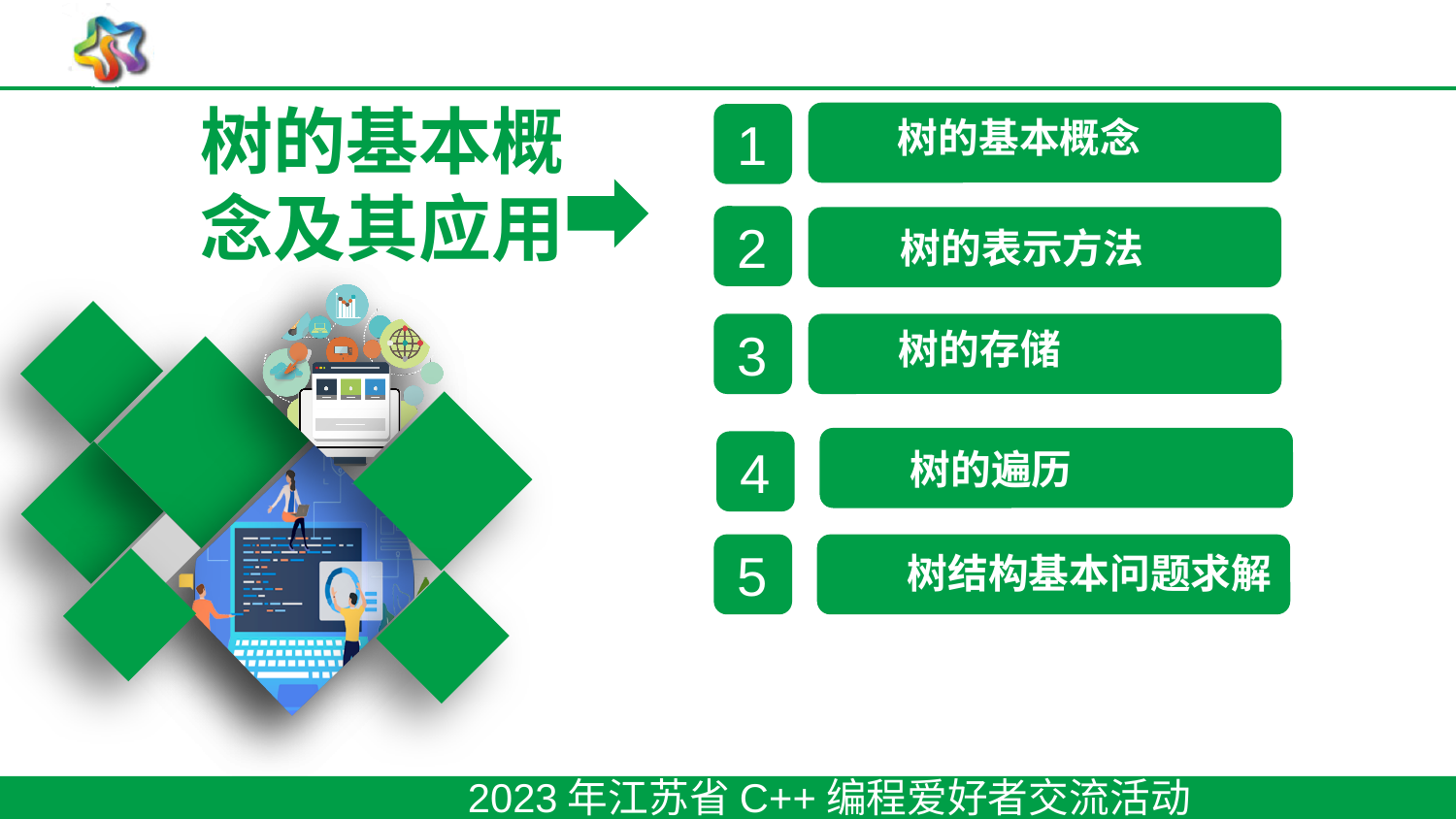

树的基本概
念及其应用

树的基本概念
1

2

树的表示方法

树的存储

3

树的遍历
4

5

树结构基本问题求解